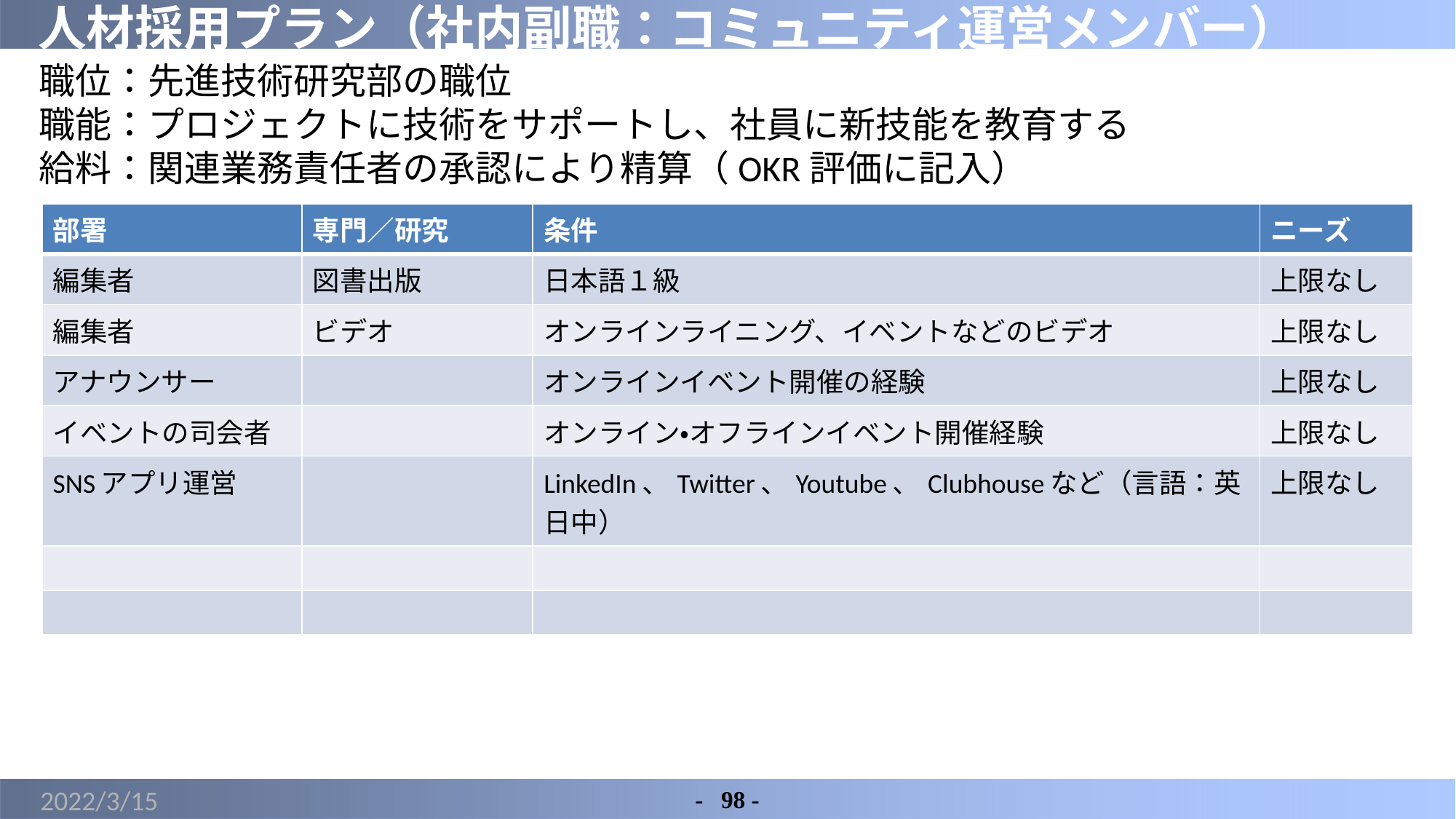

# 人材採用プラン（社内副職：コミュニティ運営メンバー）
職位：先進技術研究部の職位
職能：プロジェクトに技術をサポートし、社員に新技能を教育する
給料：関連業務責任者の承認により精算（OKR評価に記入）
| 部署 | 専門／研究 | 条件 | ニーズ |
| --- | --- | --- | --- |
| 編集者 | 図書出版 | 日本語１級 | 上限なし |
| 編集者 | ビデオ | オンラインライニング、イベントなどのビデオ | 上限なし |
| アナウンサー |  | オンラインイベント開催の経験 | 上限なし |
| イベントの司会者 |  | オンライン・オフラインイベント開催経験 | 上限なし |
| SNSアプリ運営 |  | LinkedIn、Twitter、Youtube、Clubhouseなど（言語：英日中） | 上限なし |
|  |  |  |  |
|  |  |  |  |
2022/3/15
-	98 -